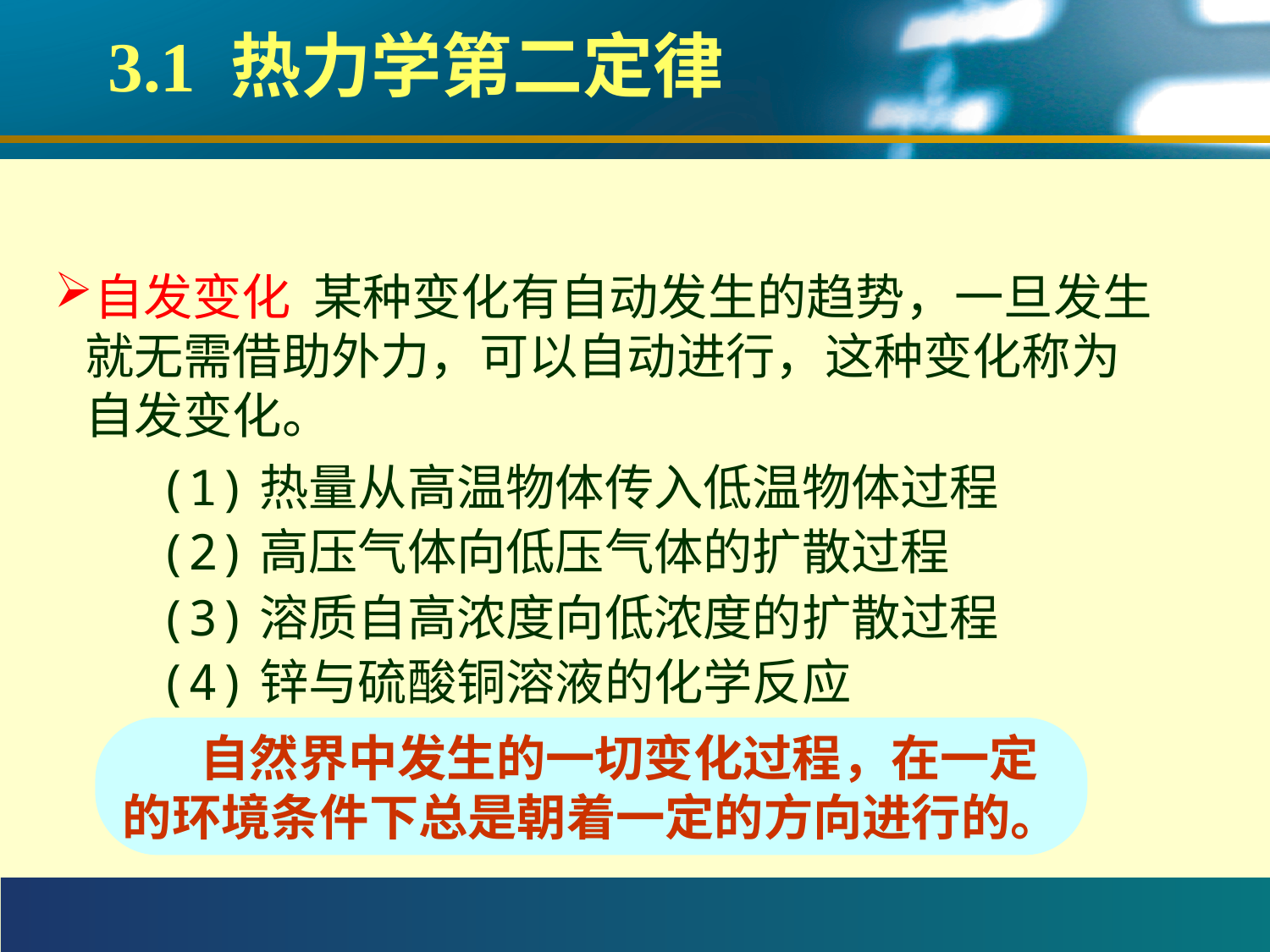

# 3.1 热力学第二定律
自发变化  某种变化有自动发生的趋势，一旦发生就无需借助外力，可以自动进行，这种变化称为自发变化。
(1)热量从高温物体传入低温物体过程
(2)高压气体向低压气体的扩散过程
(3)溶质自高浓度向低浓度的扩散过程
(4)锌与硫酸铜溶液的化学反应
    自然界中发生的一切变化过程，在一定
的环境条件下总是朝着一定的方向进行的。